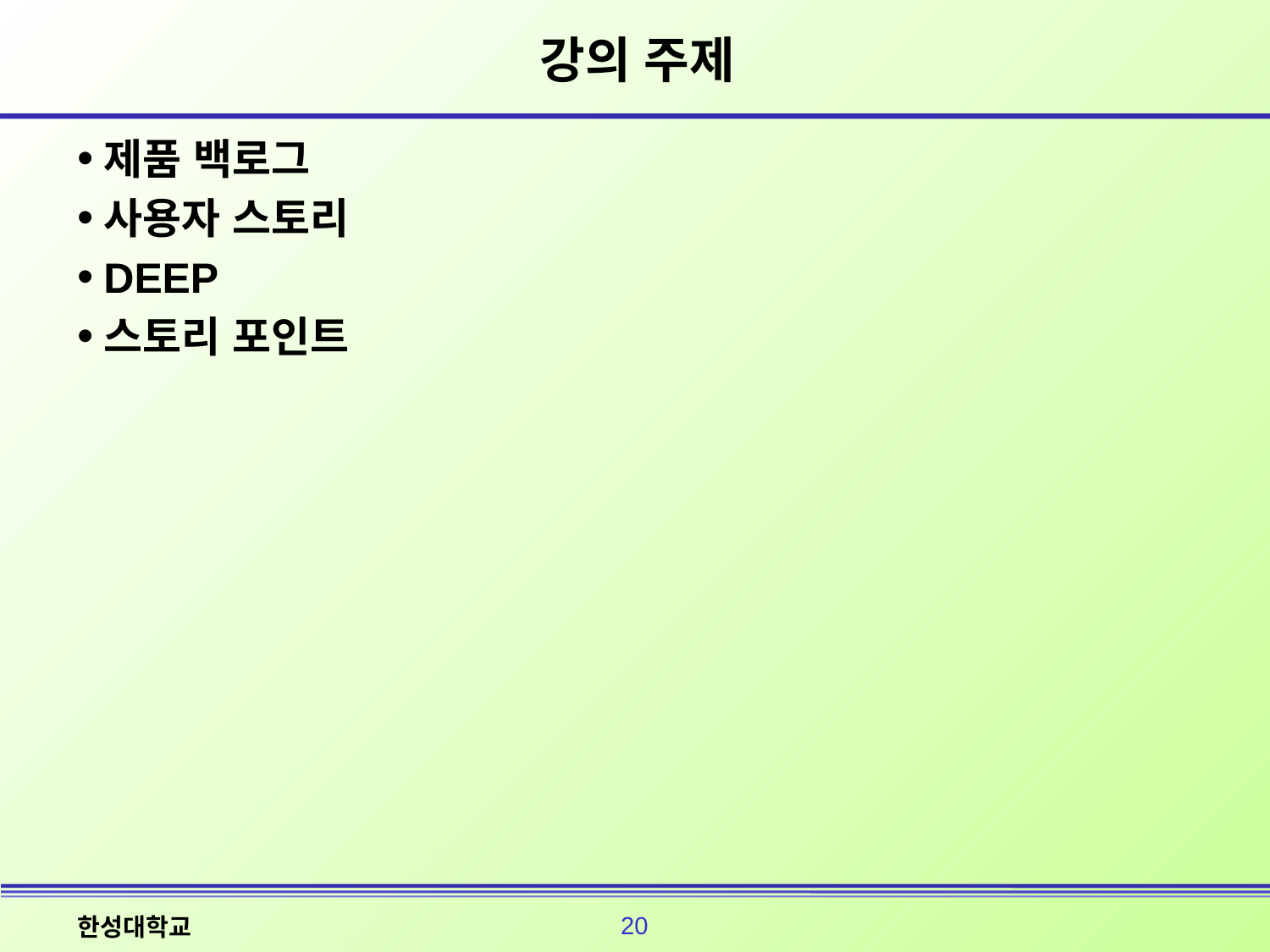

# 강의 주제
제품 백로그
사용자 스토리
DEEP
스토리 포인트